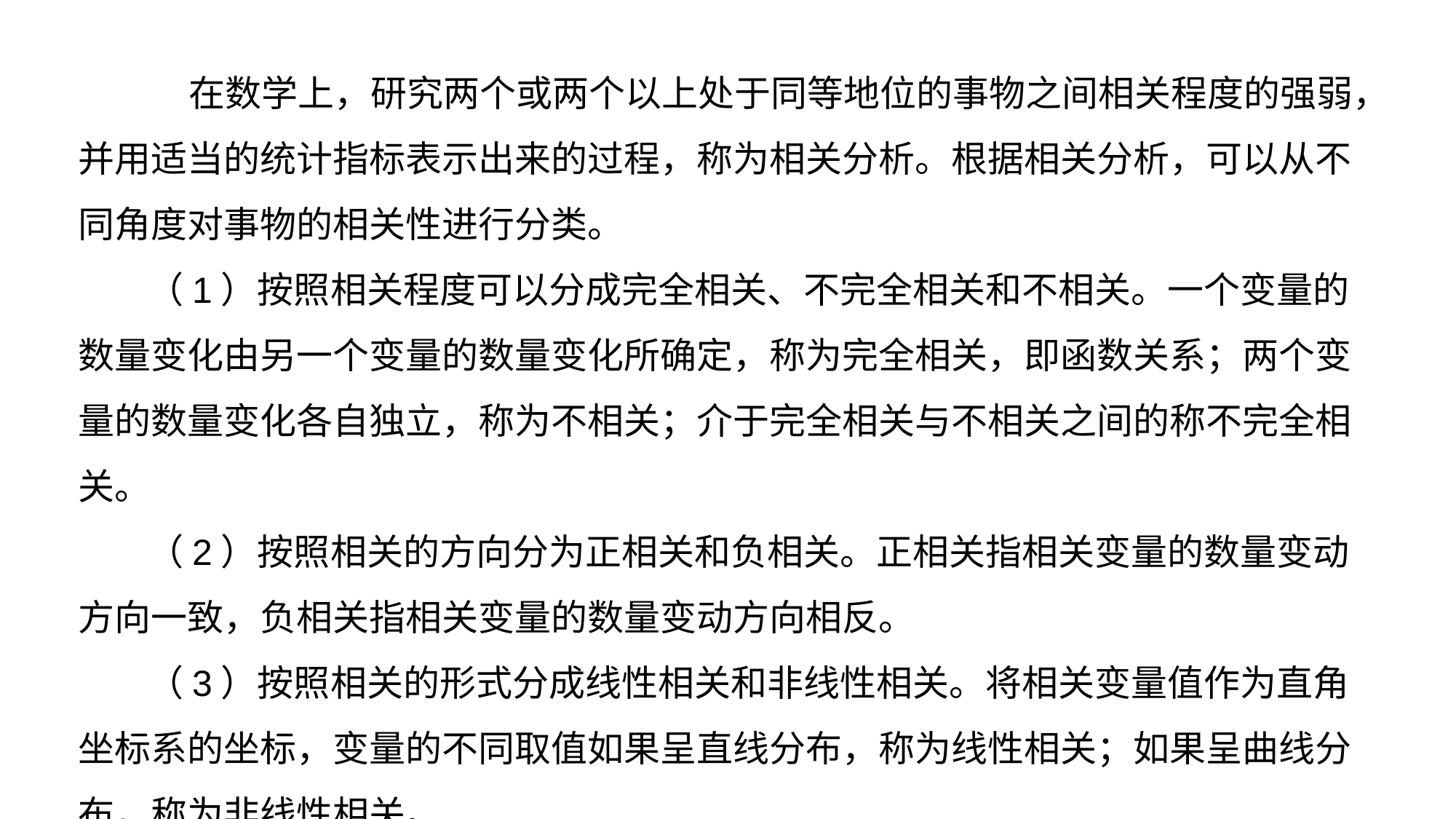

在数学上，研究两个或两个以上处于同等地位的事物之间相关程度的强弱，并用适当的统计指标表示出来的过程，称为相关分析。根据相关分析，可以从不同角度对事物的相关性进行分类。
（1）按照相关程度可以分成完全相关、不完全相关和不相关。一个变量的数量变化由另一个变量的数量变化所确定，称为完全相关，即函数关系；两个变量的数量变化各自独立，称为不相关；介于完全相关与不相关之间的称不完全相关。
（2）按照相关的方向分为正相关和负相关。正相关指相关变量的数量变动方向一致，负相关指相关变量的数量变动方向相反。
（3）按照相关的形式分成线性相关和非线性相关。将相关变量值作为直角坐标系的坐标，变量的不同取值如果呈直线分布，称为线性相关；如果呈曲线分布，称为非线性相关。